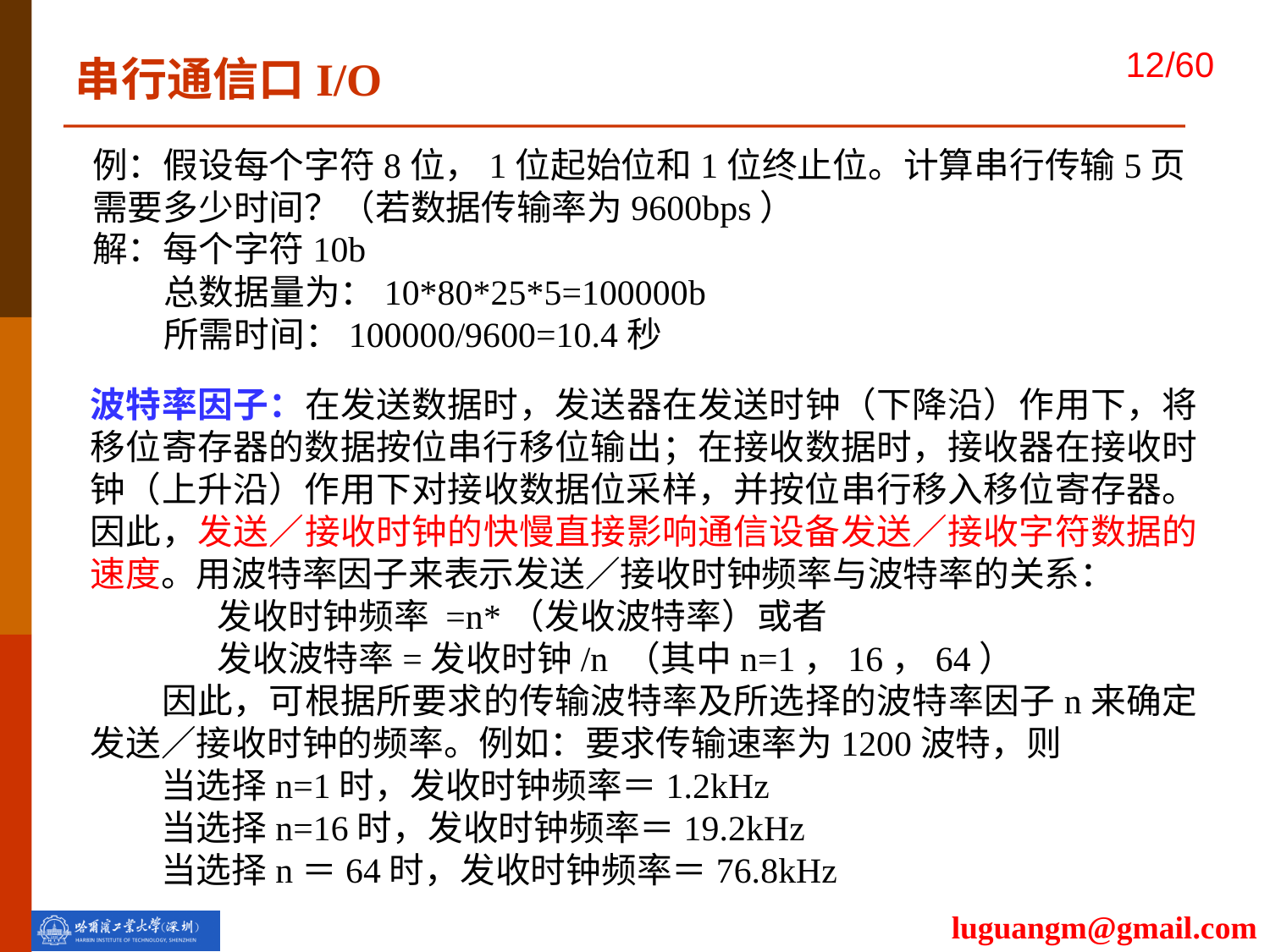

串行通信口I/O
例：假设每个字符8位，1位起始位和1位终止位。计算串行传输5页需要多少时间？（若数据传输率为9600bps）
解：每个字符10b
        总数据量为：10*80*25*5=100000b
        所需时间：100000/9600=10.4秒
波特率因子：在发送数据时，发送器在发送时钟（下降沿）作用下，将移位寄存器的数据按位串行移位输出；在接收数据时，接收器在接收时钟（上升沿）作用下对接收数据位采样，并按位串行移入移位寄存器。因此，发送／接收时钟的快慢直接影响通信设备发送／接收字符数据的速度。用波特率因子来表示发送／接收时钟频率与波特率的关系：
	发收时钟频率 =n*（发收波特率）或者
	发收波特率=发收时钟/n （其中n=1，16，64）
　　因此，可根据所要求的传输波特率及所选择的波特率因子n来确定发送／接收时钟的频率。例如：要求传输速率为1200波特，则
　　当选择n=1时，发收时钟频率＝1.2kHz
　　当选择n=16时，发收时钟频率＝19.2kHz
　　当选择n＝64时，发收时钟频率＝76.8kHz